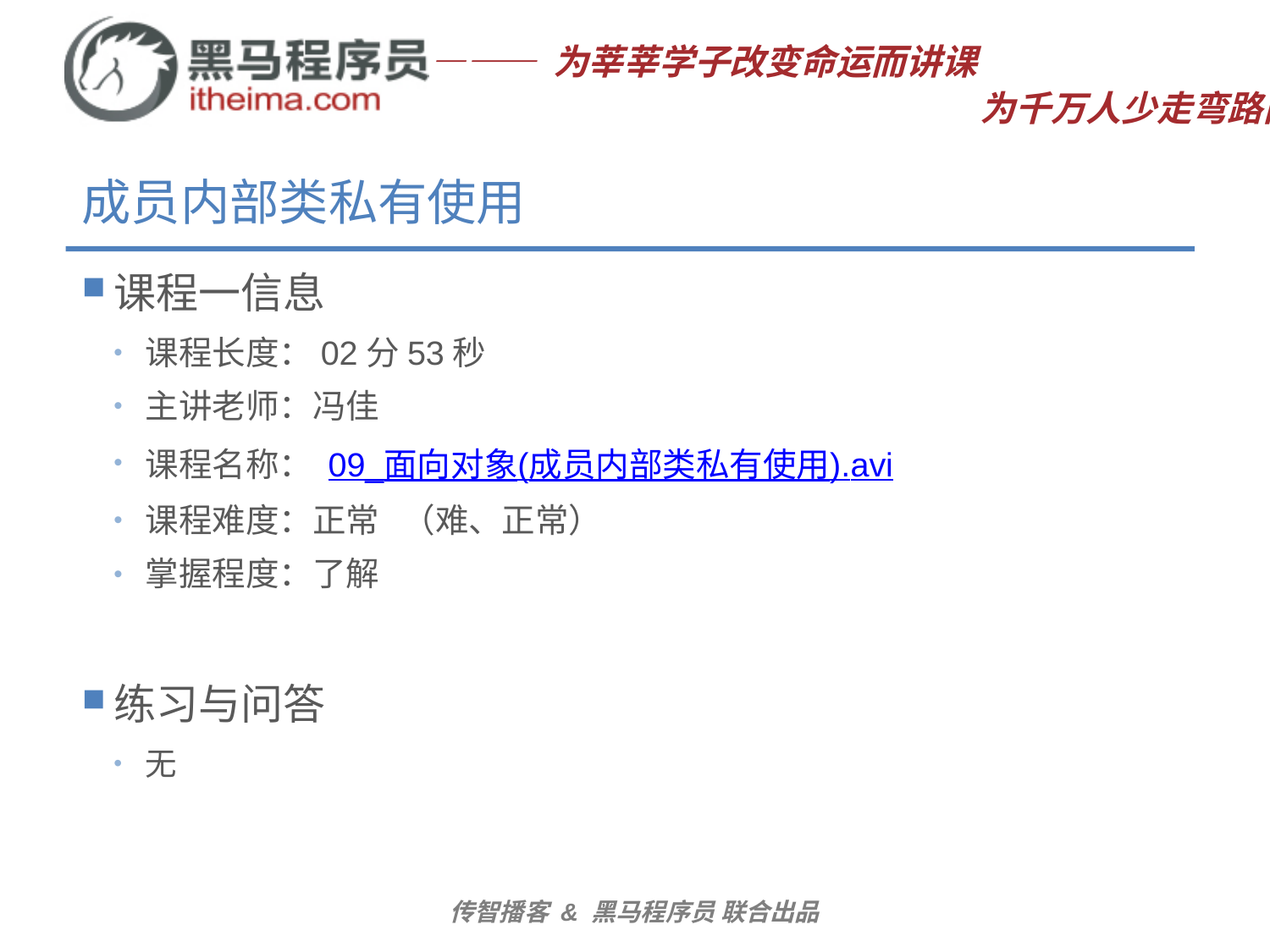

# 成员内部类私有使用
课程一信息
课程长度：02分53秒
主讲老师：冯佳
课程名称： 09_面向对象(成员内部类私有使用).avi
课程难度：正常   （难、正常）
掌握程度：了解

练习与问答
无